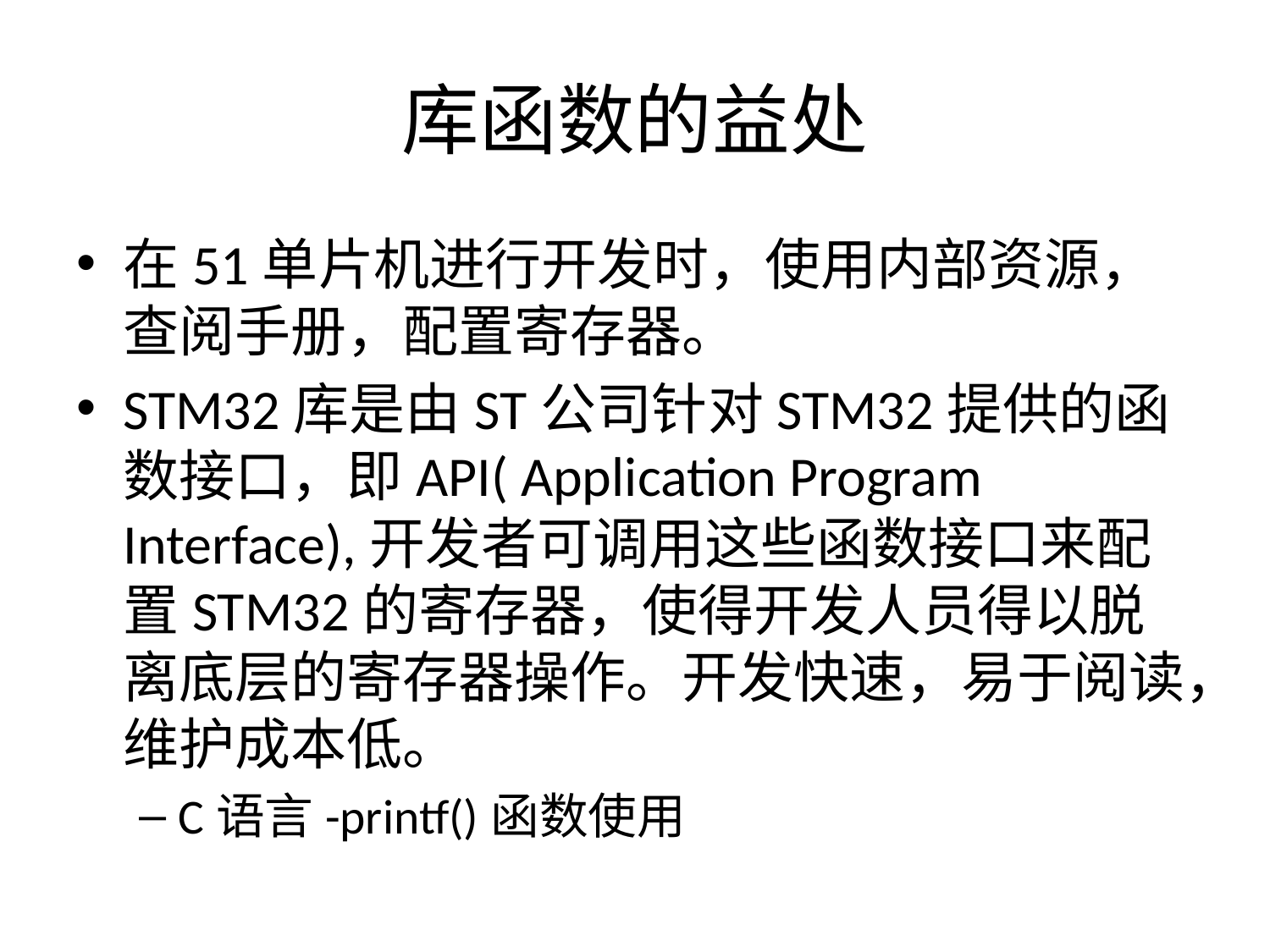

# 库函数的益处
在51单片机进行开发时，使用内部资源，查阅手册，配置寄存器。
STM32库是由ST公司针对STM32提供的函数接口，即API( Application Program Interface),开发者可调用这些函数接口来配置STM32的寄存器，使得开发人员得以脱离底层的寄存器操作。开发快速，易于阅读，维护成本低。
C语言-printf()函数使用